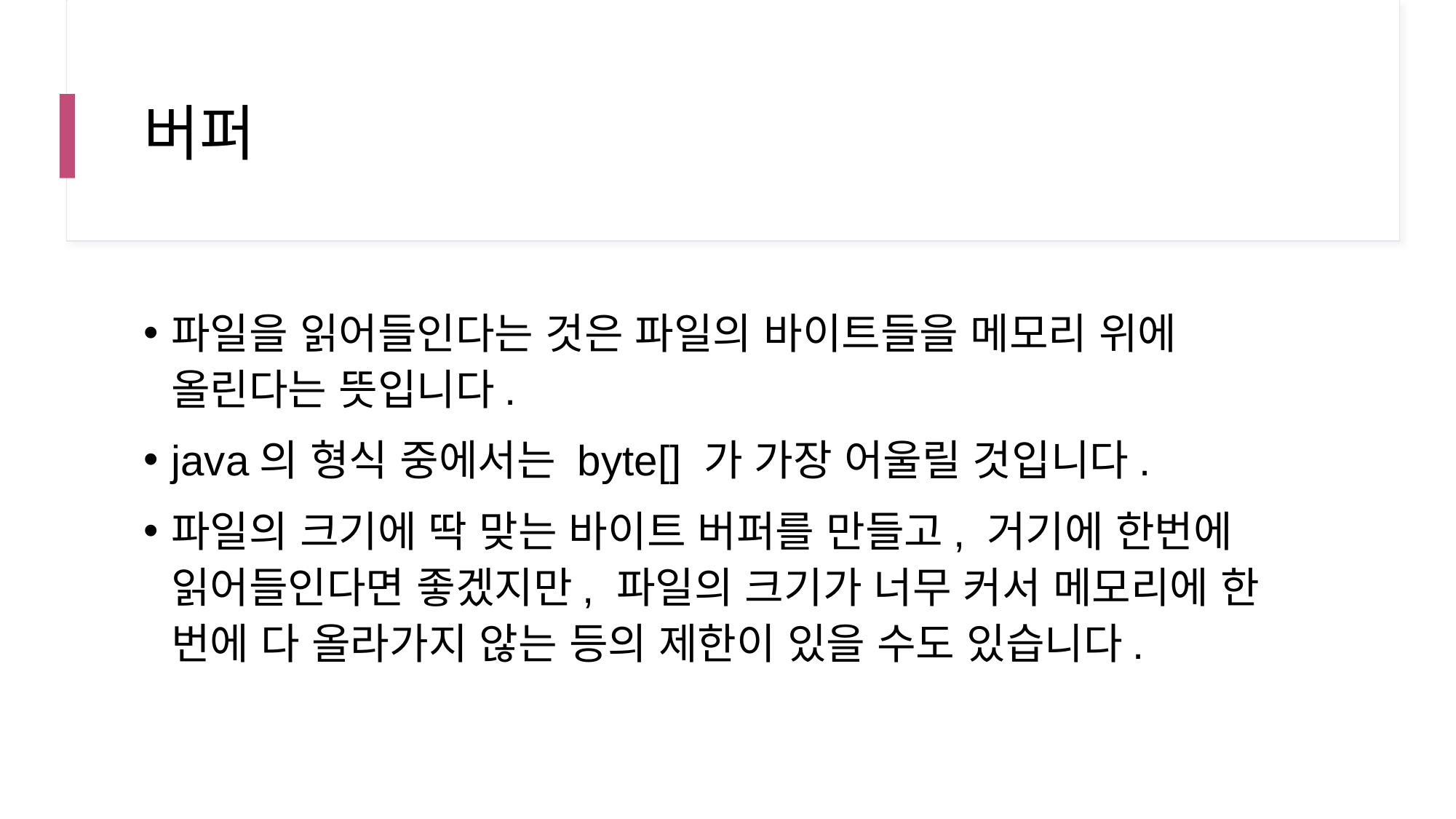

# 버퍼
파일을 읽어들인다는 것은 파일의 바이트들을 메모리 위에 올린다는 뜻입니다.
java의 형식 중에서는 byte[] 가 가장 어울릴 것입니다.
파일의 크기에 딱 맞는 바이트 버퍼를 만들고, 거기에 한번에 읽어들인다면 좋겠지만, 파일의 크기가 너무 커서 메모리에 한 번에 다 올라가지 않는 등의 제한이 있을 수도 있습니다.